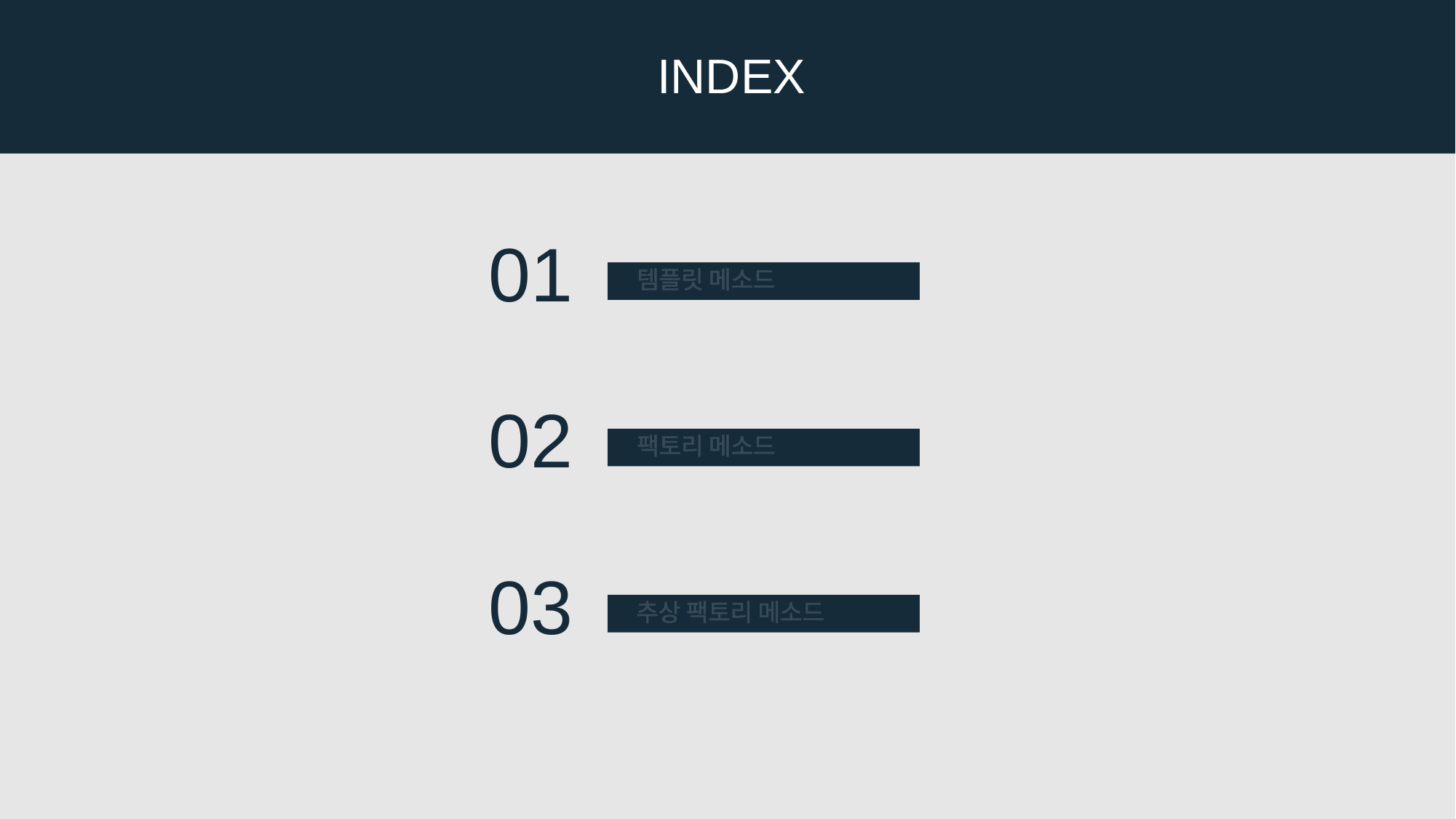

INDEX

01
템플릿 메소드

02
팩토리 메소드

03
추상 팩토리 메소드